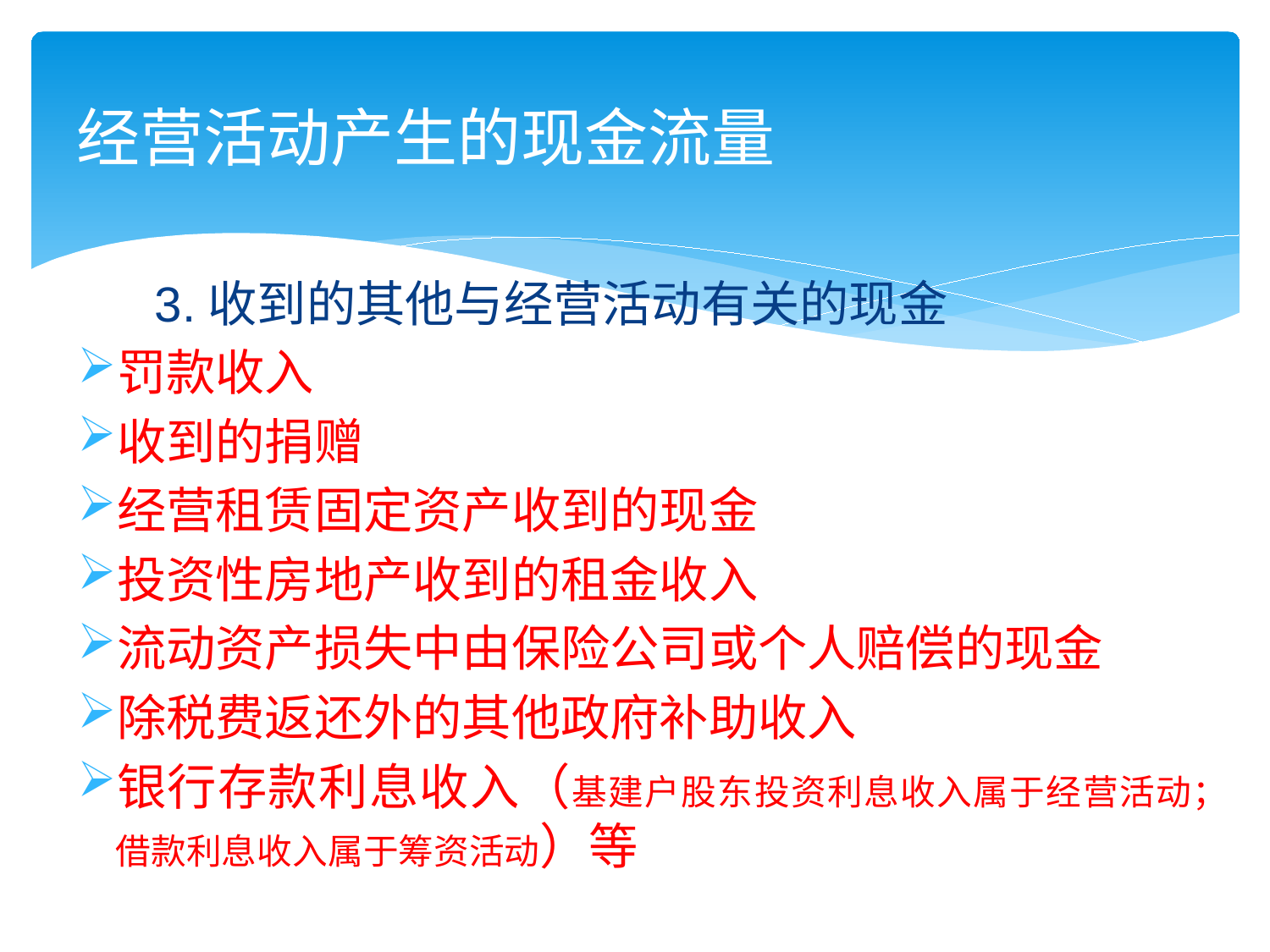

# 经营活动产生的现金流量
 3.收到的其他与经营活动有关的现金
罚款收入
收到的捐赠
经营租赁固定资产收到的现金
投资性房地产收到的租金收入
流动资产损失中由保险公司或个人赔偿的现金
除税费返还外的其他政府补助收入
银行存款利息收入（基建户股东投资利息收入属于经营活动；借款利息收入属于筹资活动）等